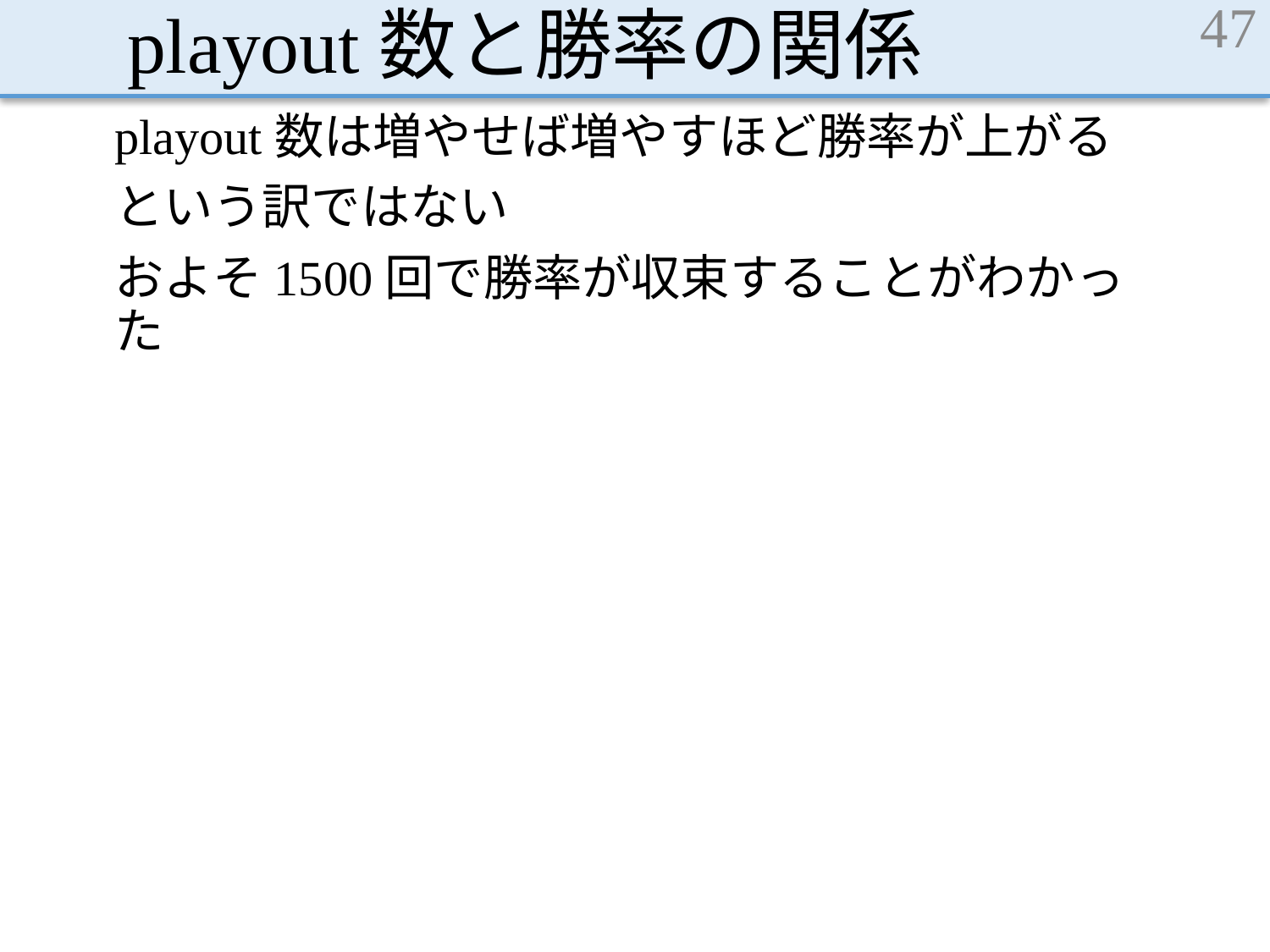

# playout数と勝率の関係
47
playout数は増やせば増やすほど勝率が上がる
という訳ではない
およそ1500回で勝率が収束することがわかった